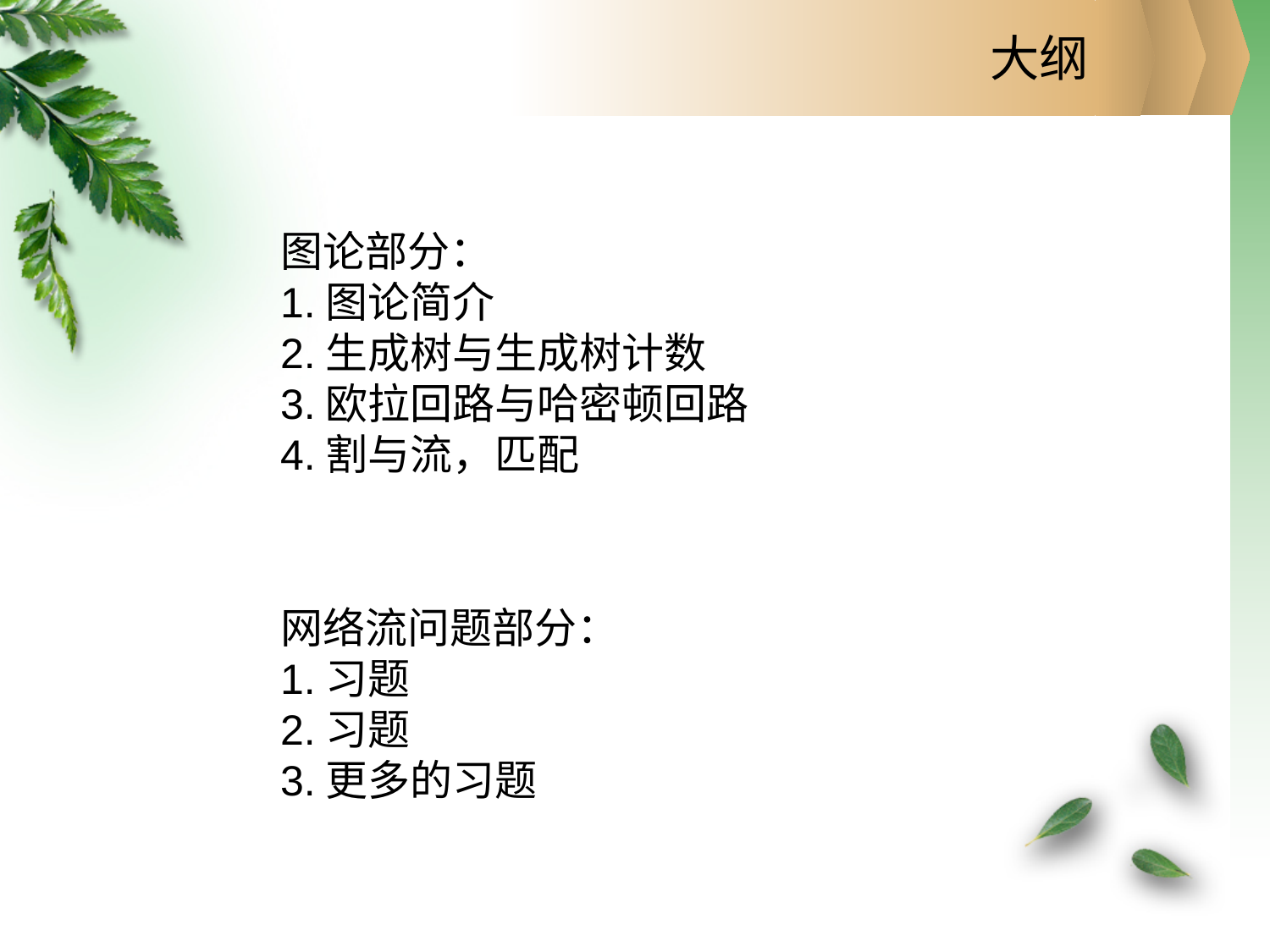

大纲
图论部分：
1.图论简介
2.生成树与生成树计数
3.欧拉回路与哈密顿回路
4.割与流，匹配
网络流问题部分：
1.习题
2.习题
3.更多的习题